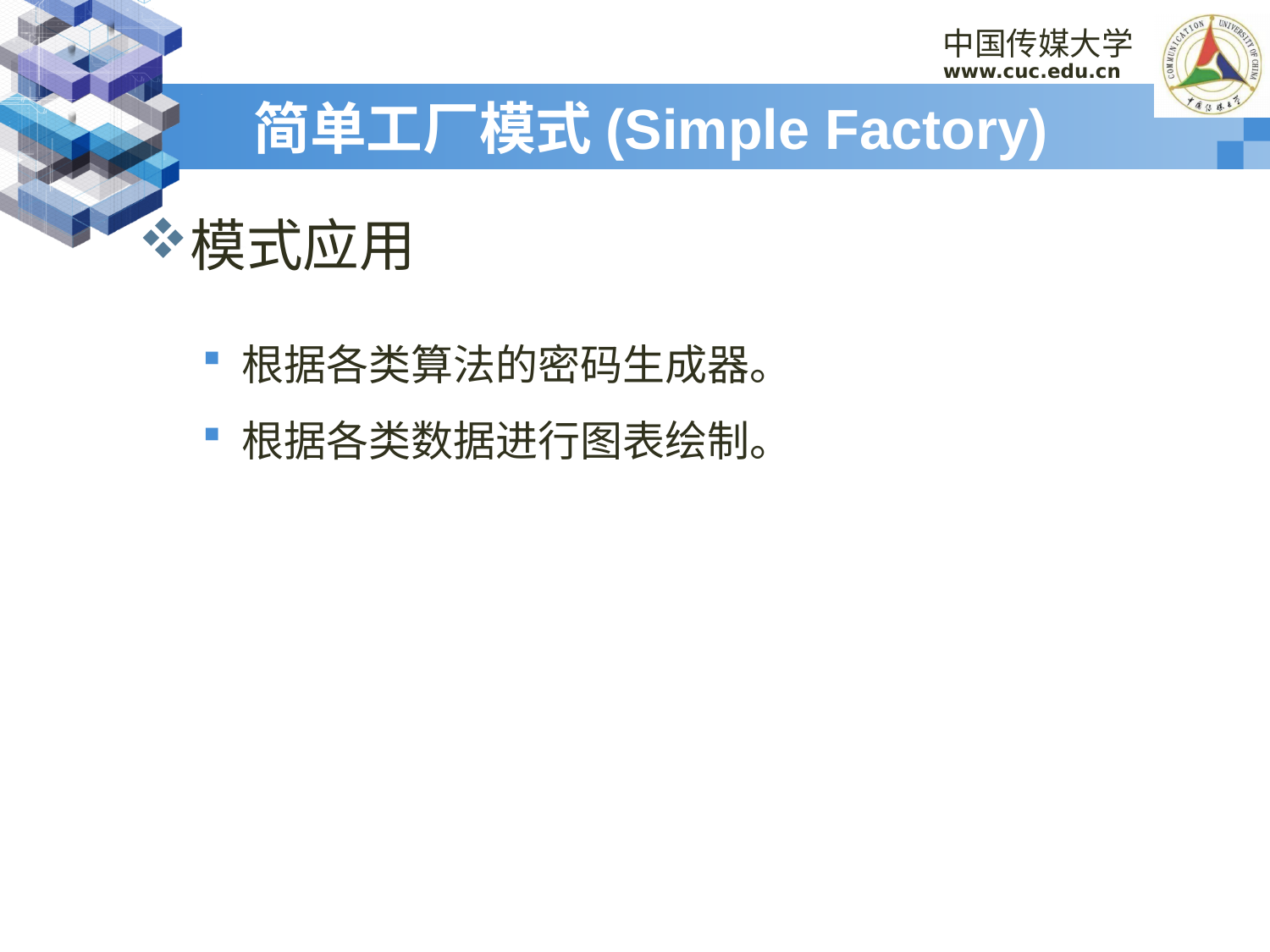

# 简单工厂模式(Simple Factory)
模式应用

根据各类算法的密码生成器。
根据各类数据进行图表绘制。